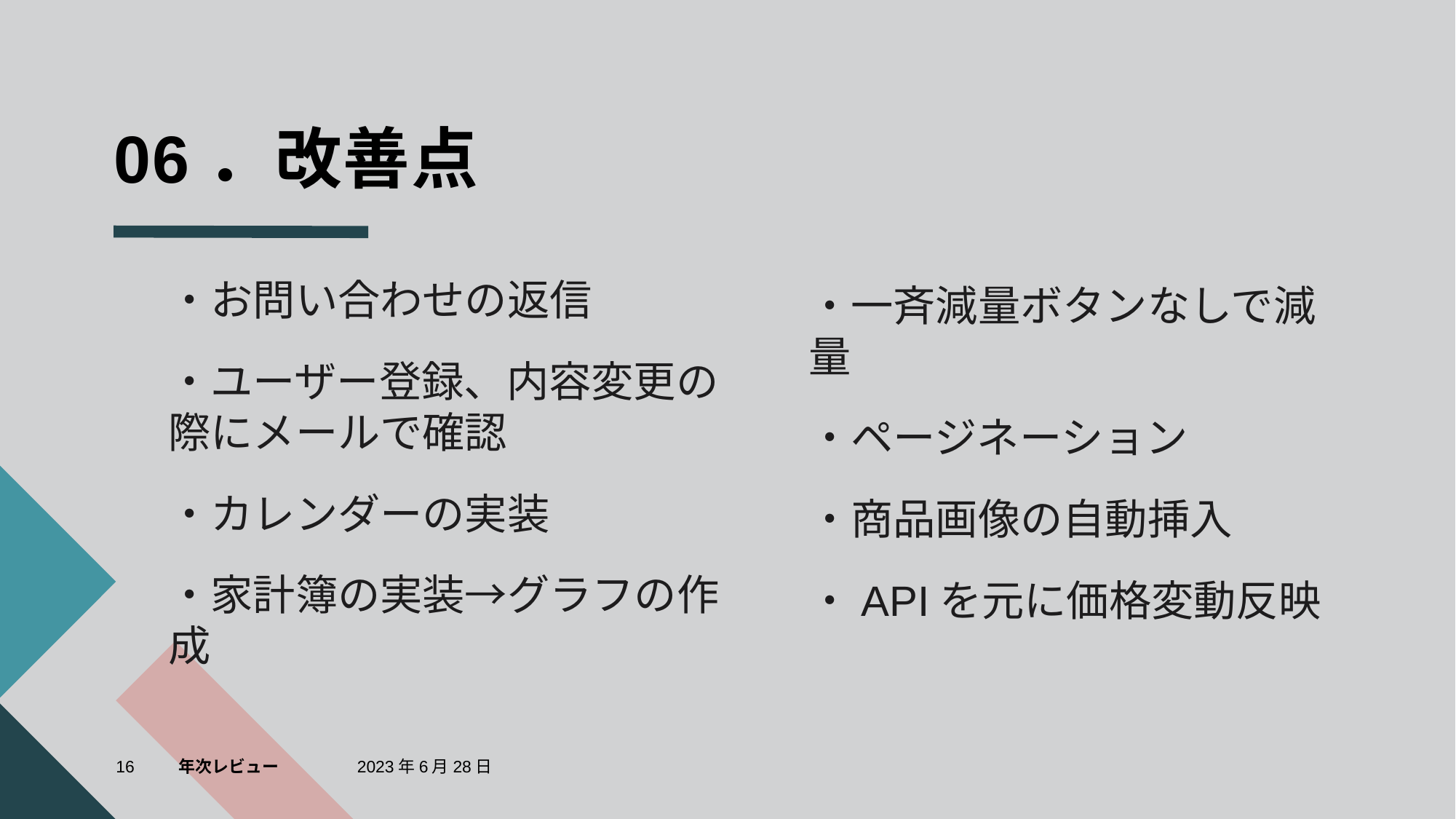

# 06．改善点
・お問い合わせの返信
・ユーザー登録、内容変更の際にメールで確認
・カレンダーの実装
・家計簿の実装→グラフの作成

・一斉減量ボタンなしで減量
・ページネーション
・商品画像の自動挿入
・APIを元に価格変動反映

16
年次レビュー
2023年6月28日